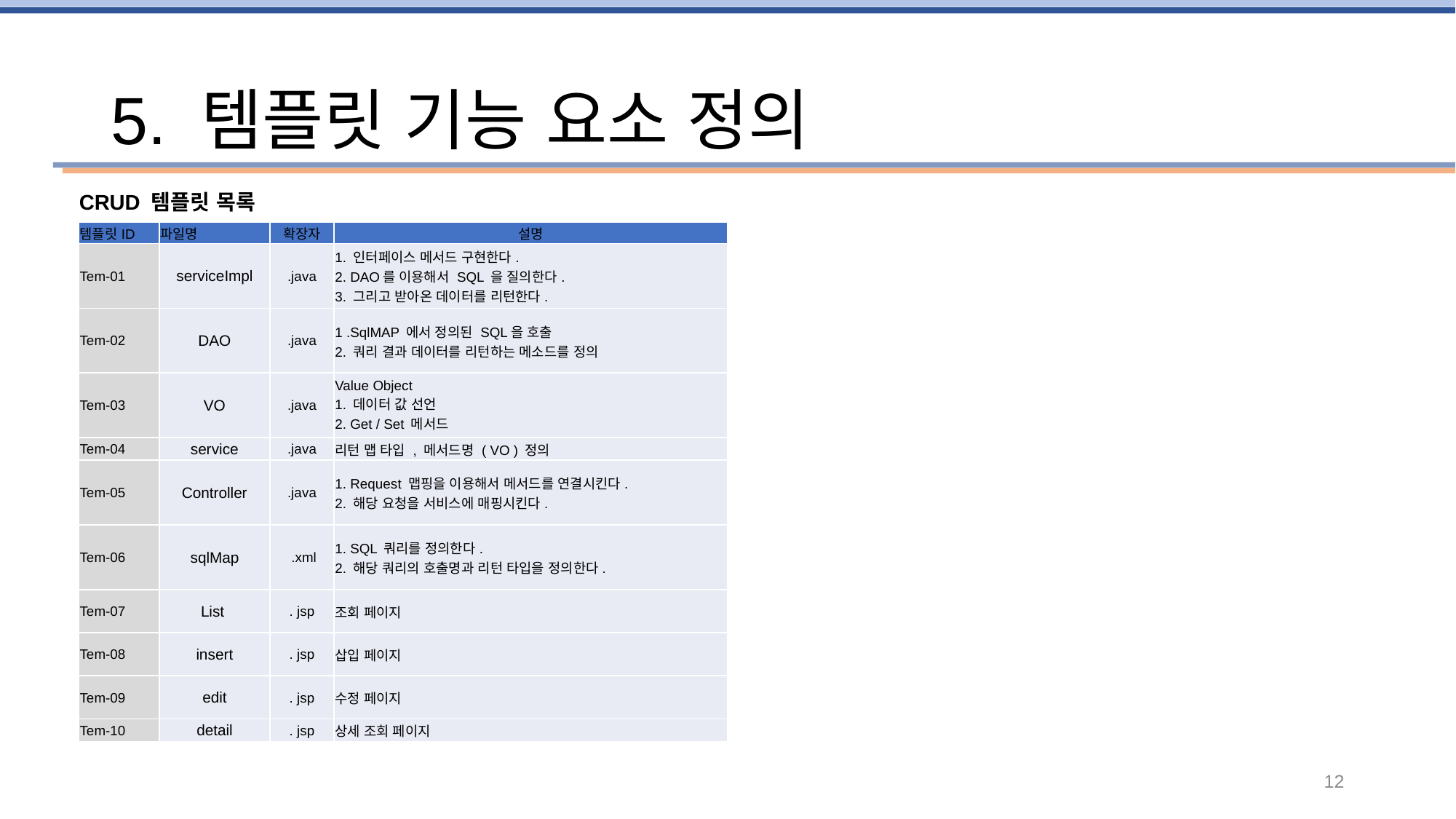

# 5. 템플릿 기능 요소 정의
CRUD 템플릿 목록
| 템플릿ID | 파일명 | 확장자 | 설명 |
| --- | --- | --- | --- |
| Tem-01 | serviceImpl | .java | 1. 인터페이스 메서드 구현한다. 2. DAO를 이용해서 SQL 을 질의한다. 3. 그리고 받아온 데이터를 리턴한다. |
| Tem-02 | DAO | .java | 1 .SqlMAP 에서 정의된 SQL을 호출 2. 쿼리 결과 데이터를 리턴하는 메소드를 정의 |
| Tem-03 | VO | .java | Value Object 1. 데이터 값 선언 2. Get / Set 메서드 |
| Tem-04 | service | .java | 리턴 맵 타입 , 메서드명 ( VO ) 정의 |
| Tem-05 | Controller | .java | 1. Request 맵핑을 이용해서 메서드를 연결시킨다. 2. 해당 요청을 서비스에 매핑시킨다. |
| Tem-06 | sqlMap | .xml | 1. SQL 쿼리를 정의한다. 2. 해당 쿼리의 호출명과 리턴 타입을 정의한다. |
| Tem-07 | List | . jsp | 조회 페이지 |
| Tem-08 | insert | . jsp | 삽입 페이지 |
| Tem-09 | edit | . jsp | 수정 페이지 |
| Tem-10 | detail | . jsp | 상세 조회 페이지 |
12